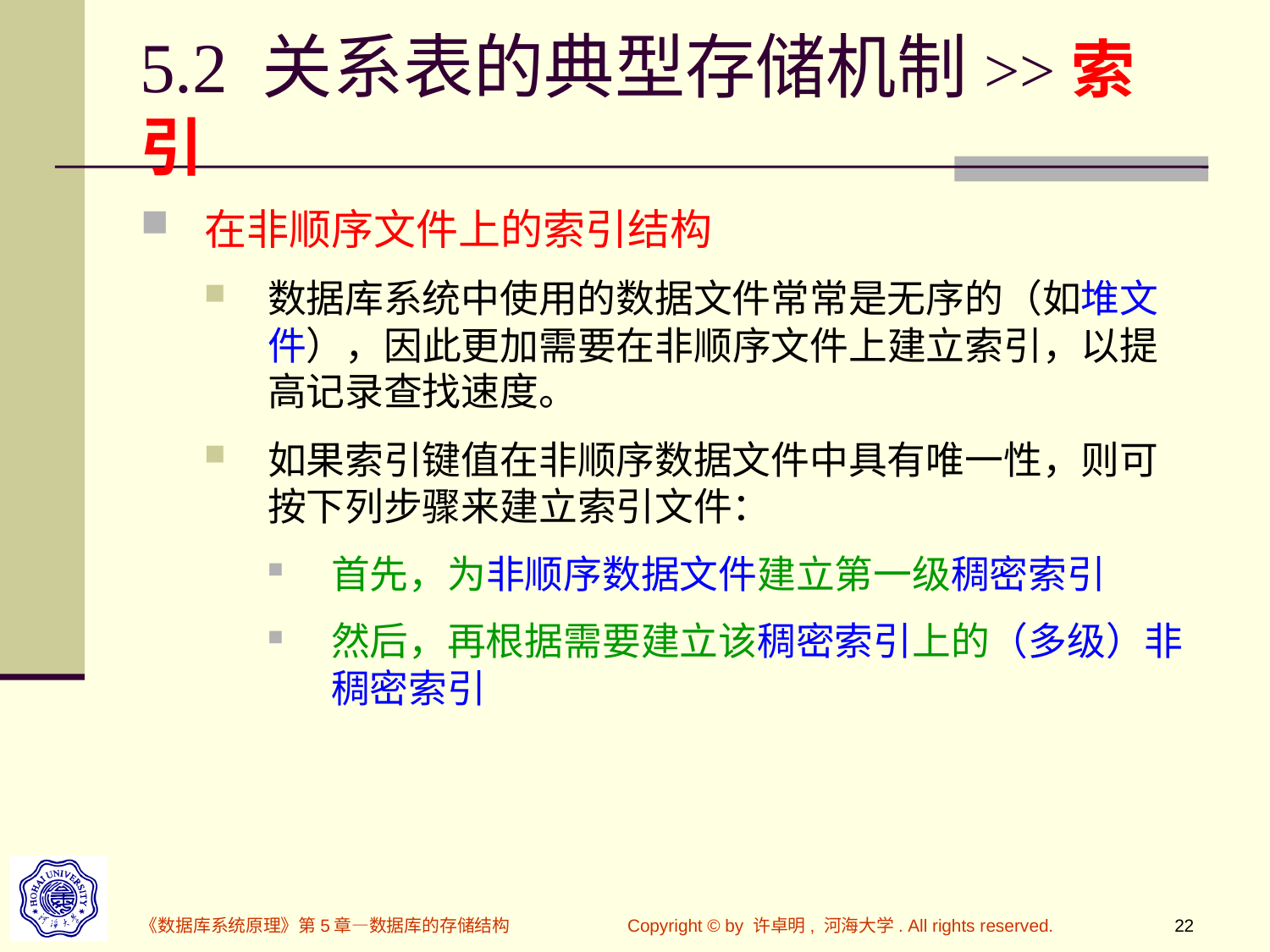

# 5.2 关系表的典型存储机制>>索引
在非顺序文件上的索引结构
数据库系统中使用的数据文件常常是无序的（如堆文件），因此更加需要在非顺序文件上建立索引，以提高记录查找速度。
如果索引键值在非顺序数据文件中具有唯一性，则可按下列步骤来建立索引文件：
首先，为非顺序数据文件建立第一级稠密索引
然后，再根据需要建立该稠密索引上的（多级）非稠密索引
《数据库系统原理》第5章—数据库的存储结构
Copyright © by 许卓明, 河海大学. All rights reserved.
22